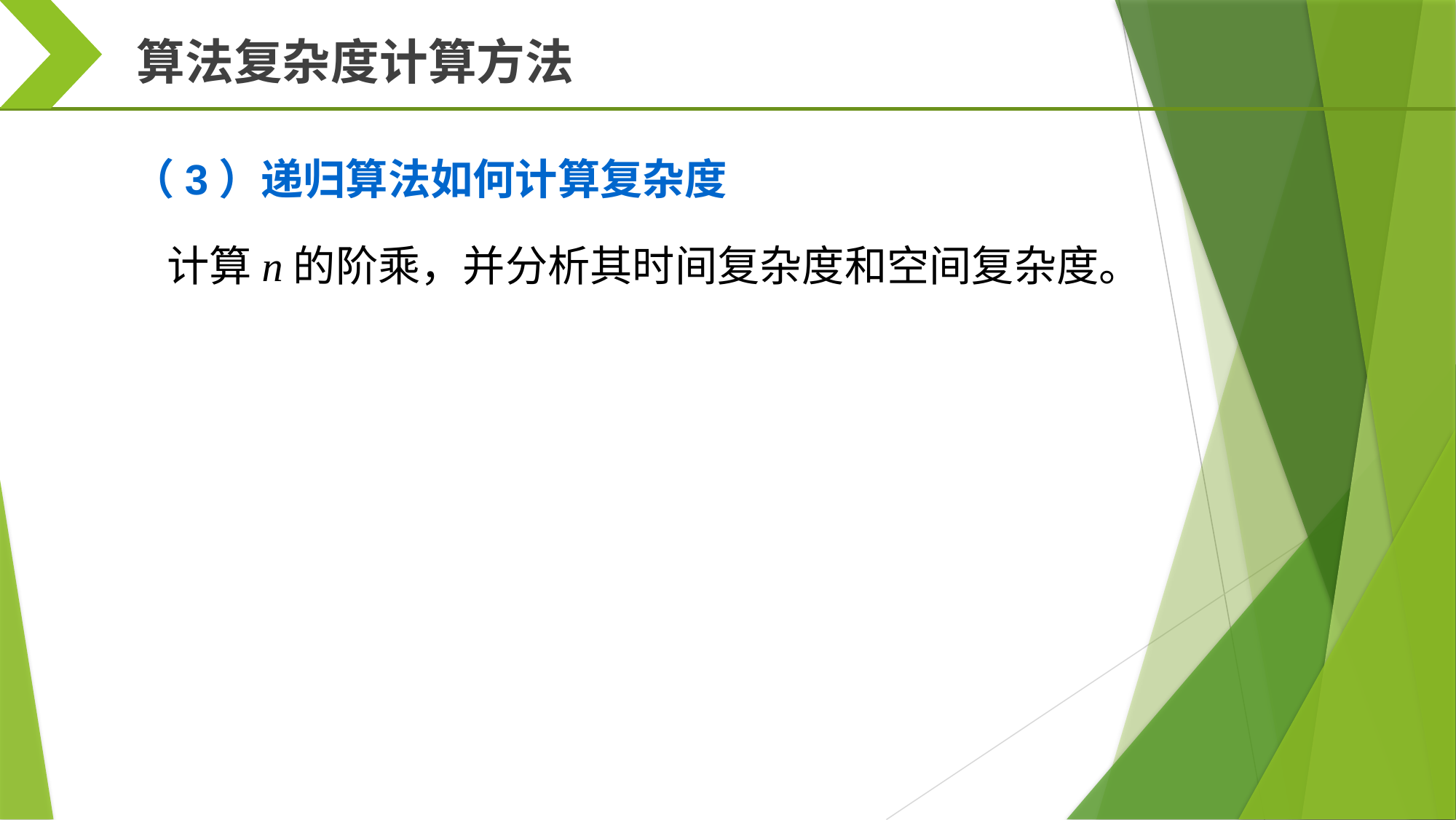

算法复杂度计算方法
（3）递归算法如何计算复杂度
计算n的阶乘，并分析其时间复杂度和空间复杂度。